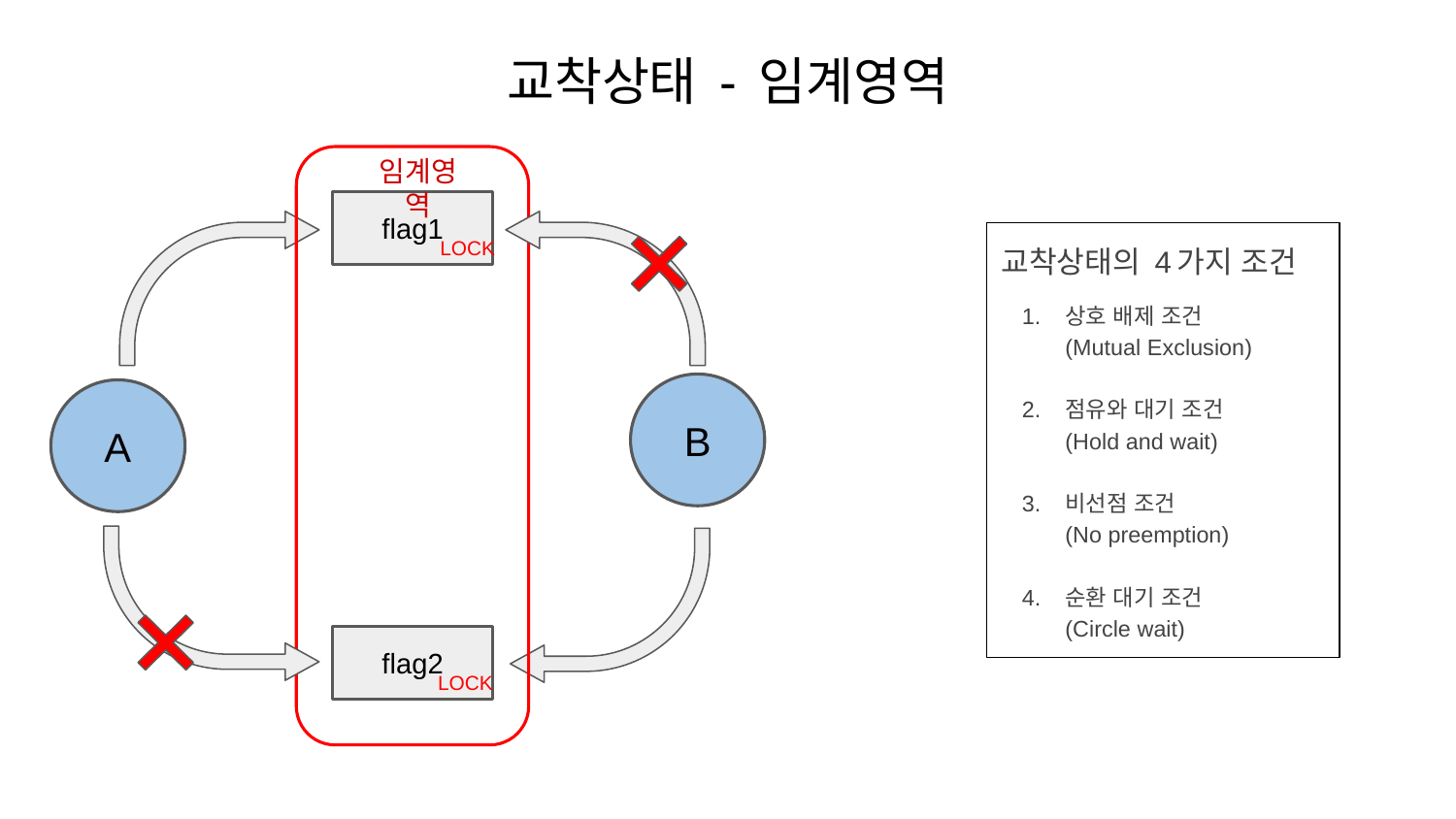

# 교착상태 - 임계영역
임계영역

flag1

LOCK
교착상태의 4가지 조건
상호 배제 조건
(Mutual Exclusion)
점유와 대기 조건
(Hold and wait)
비선점 조건
(No preemption)
순환 대기 조건
(Circle wait)
B
A

flag2
LOCK